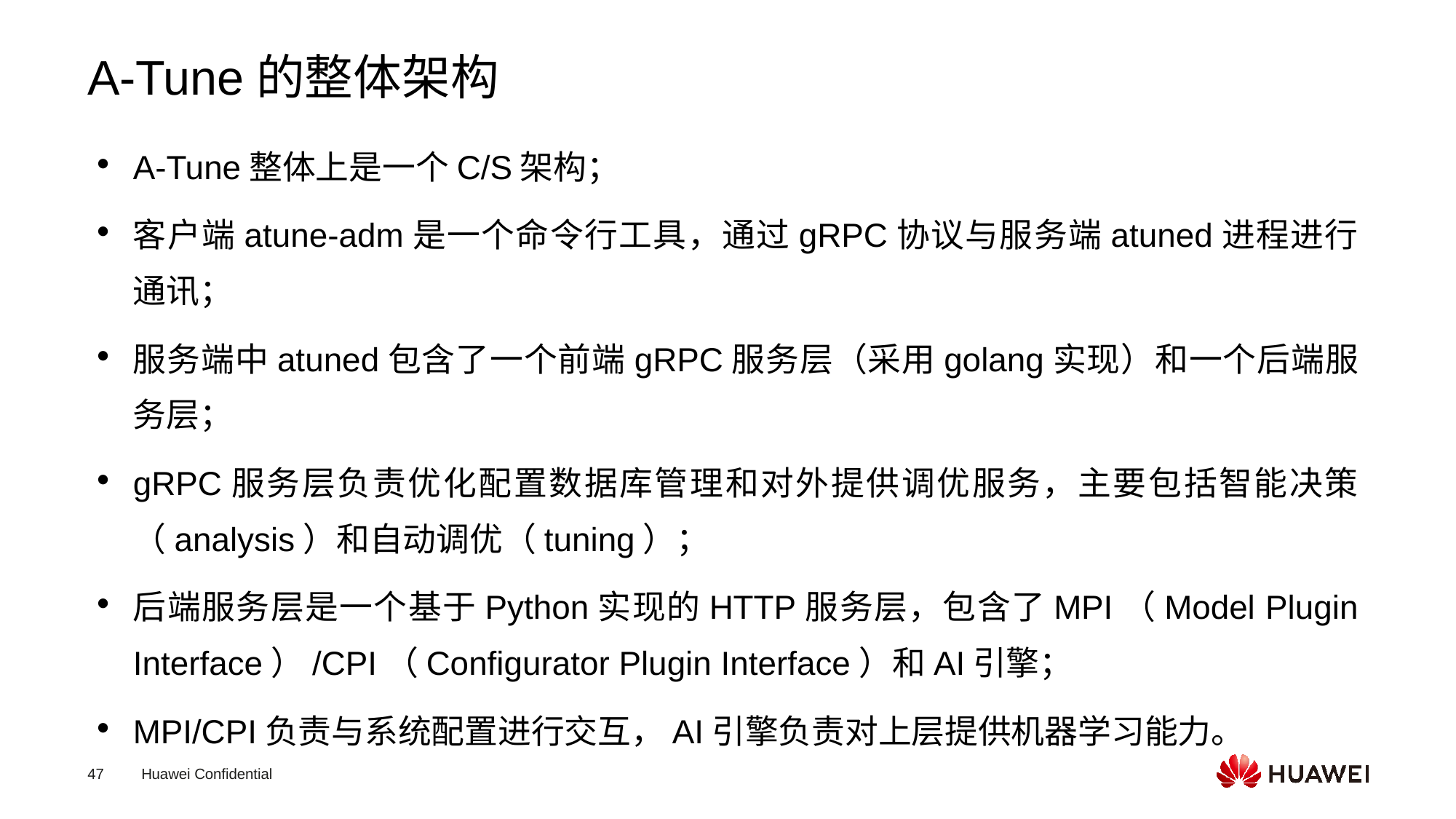

# A-Tune的整体架构
A-Tune整体上是一个C/S架构；
客户端atune-adm是一个命令行工具，通过gRPC协议与服务端atuned进程进行通讯；
服务端中atuned包含了一个前端gRPC服务层（采用golang实现）和一个后端服务层；
gRPC服务层负责优化配置数据库管理和对外提供调优服务，主要包括智能决策（analysis）和自动调优（tuning）；
后端服务层是一个基于Python实现的HTTP服务层，包含了MPI（Model Plugin Interface）/CPI（Configurator Plugin Interface）和AI引擎；
MPI/CPI负责与系统配置进行交互，AI引擎负责对上层提供机器学习能力。